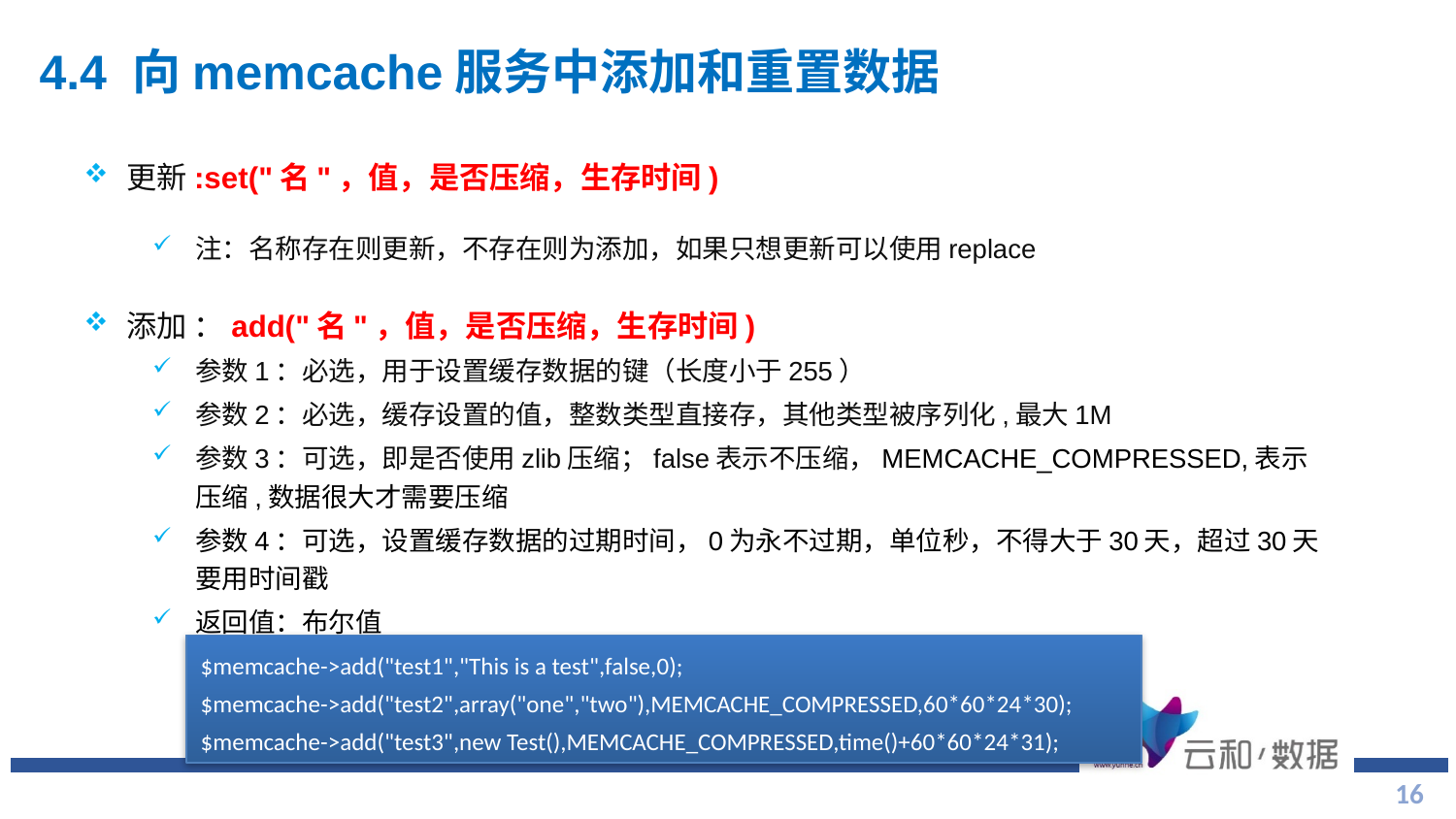

# 4.4 向memcache服务中添加和重置数据
更新:set("名"，值，是否压缩，生存时间)
注：名称存在则更新，不存在则为添加，如果只想更新可以使用replace
添加 ：add("名"，值，是否压缩，生存时间)
参数1：必选，用于设置缓存数据的键（长度小于255）
参数2：必选，缓存设置的值，整数类型直接存，其他类型被序列化,最大1M
参数3：可选，即是否使用zlib压缩；false表示不压缩，MEMCACHE_COMPRESSED,表示压缩,数据很大才需要压缩
参数4：可选，设置缓存数据的过期时间，0为永不过期，单位秒，不得大于30天，超过30天要用时间戳
返回值：布尔值
$memcache->add("test1","This is a test",false,0);
$memcache->add("test2",array("one","two"),MEMCACHE_COMPRESSED,60*60*24*30);
$memcache->add("test3",new Test(),MEMCACHE_COMPRESSED,time()+60*60*24*31);
16